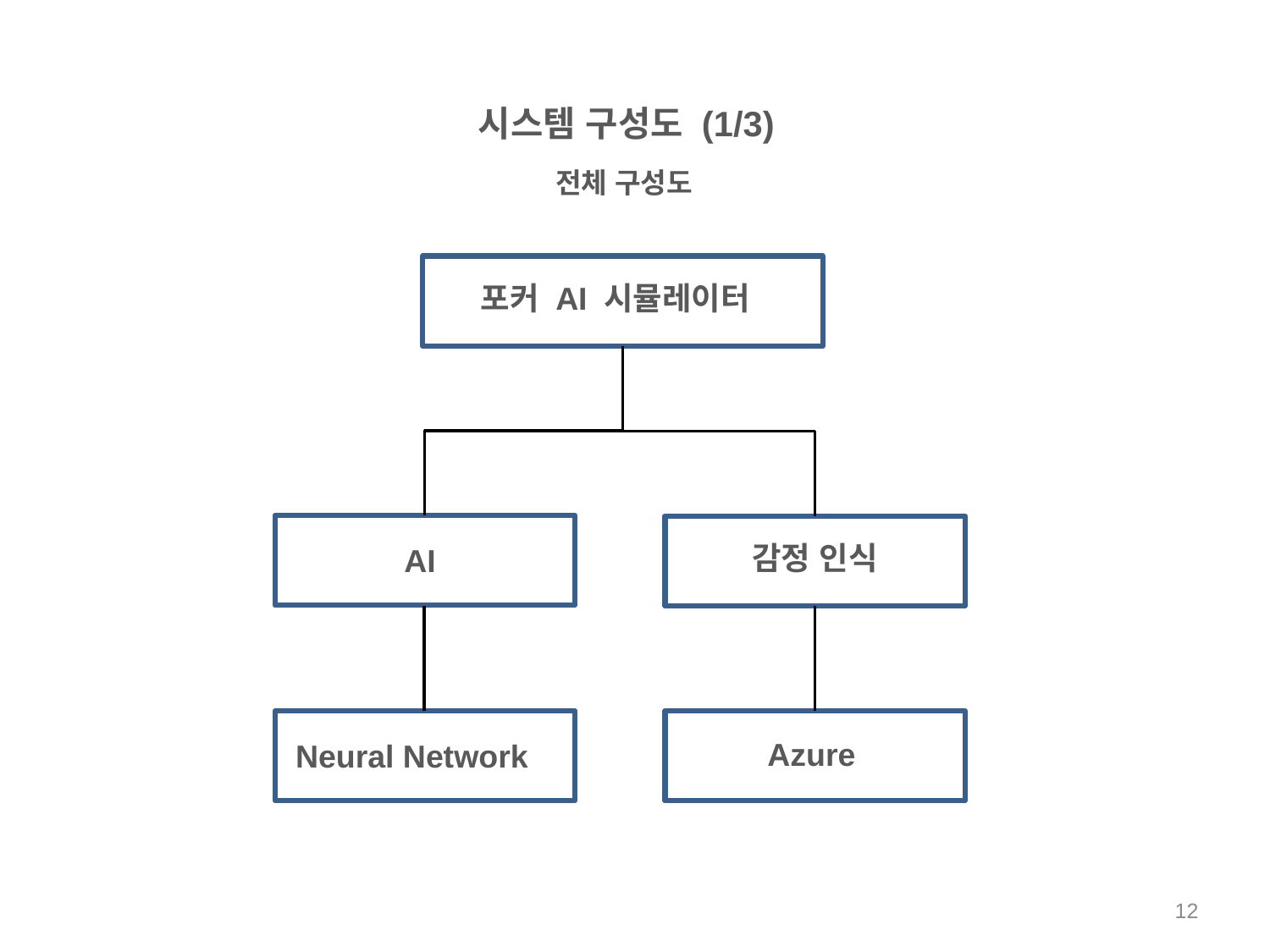

시스템 구성도 (1/3)
전체 구성도

포커 AI 시뮬레이터

감정 인식
AI

Azure
Neural Network
12